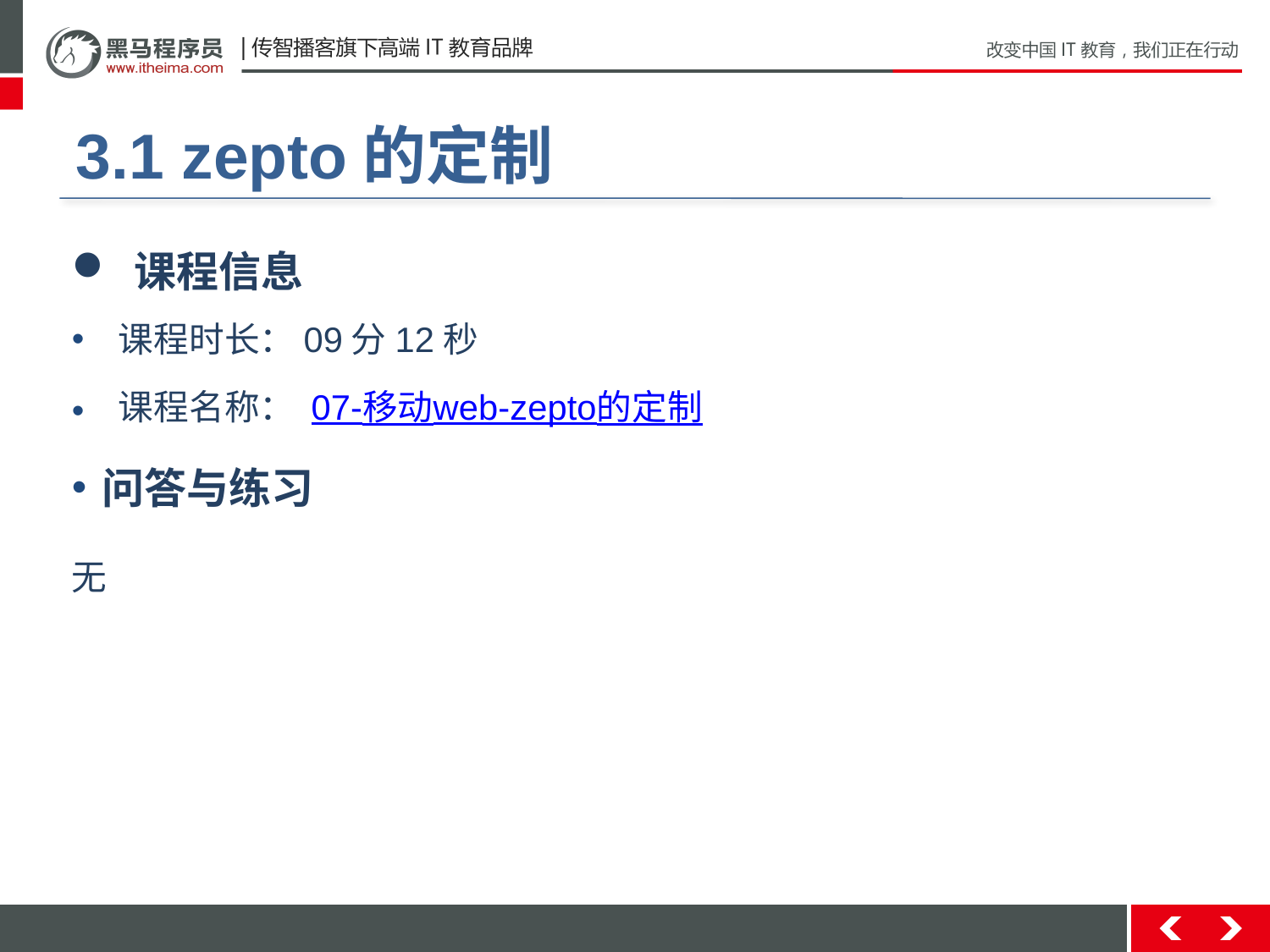

#
3.1 zepto的定制
 课程信息
 课程时长：09分12秒
 课程名称： 07-移动web-zepto的定制
问答与练习
无